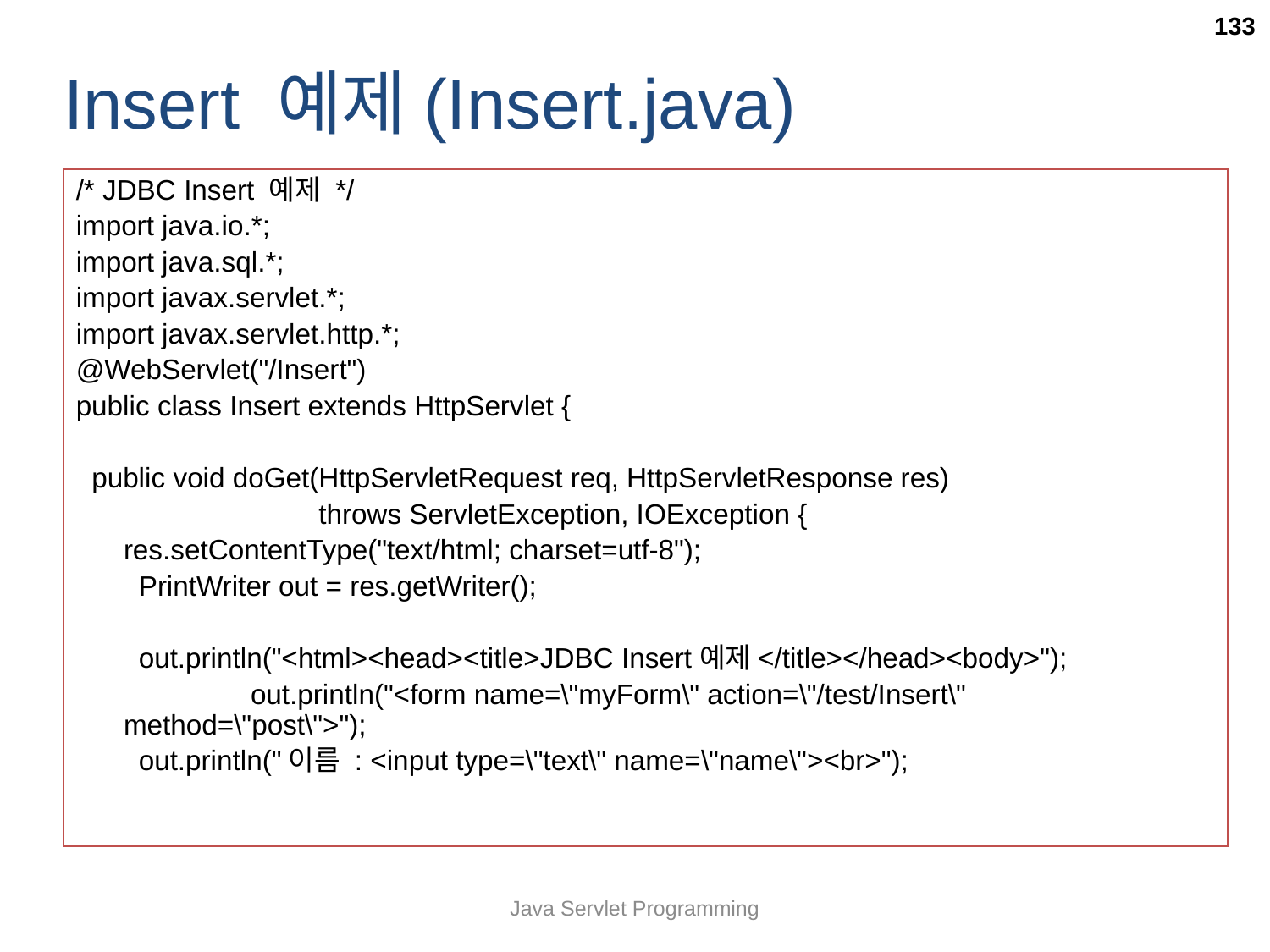

133
 Insert 예제(Insert.java)
/* JDBC Insert 예제 */
import java.io.*;
import java.sql.*;
import javax.servlet.*;
import javax.servlet.http.*;
@WebServlet("/Insert")
public class Insert extends HttpServlet {

  public void doGet(HttpServletRequest req, HttpServletResponse res)
                               throws ServletException, IOException {
	res.setContentType("text/html; charset=utf-8");
        PrintWriter out = res.getWriter();

        out.println("<html><head><title>JDBC Insert예제</title></head><body>");
  	  	out.println("<form name=\"myForm\" action=\"/test/Insert\" method=\"post\">");
        out.println("이름 : <input type=\"text\" name=\"name\"><br>");
Java Servlet Programming